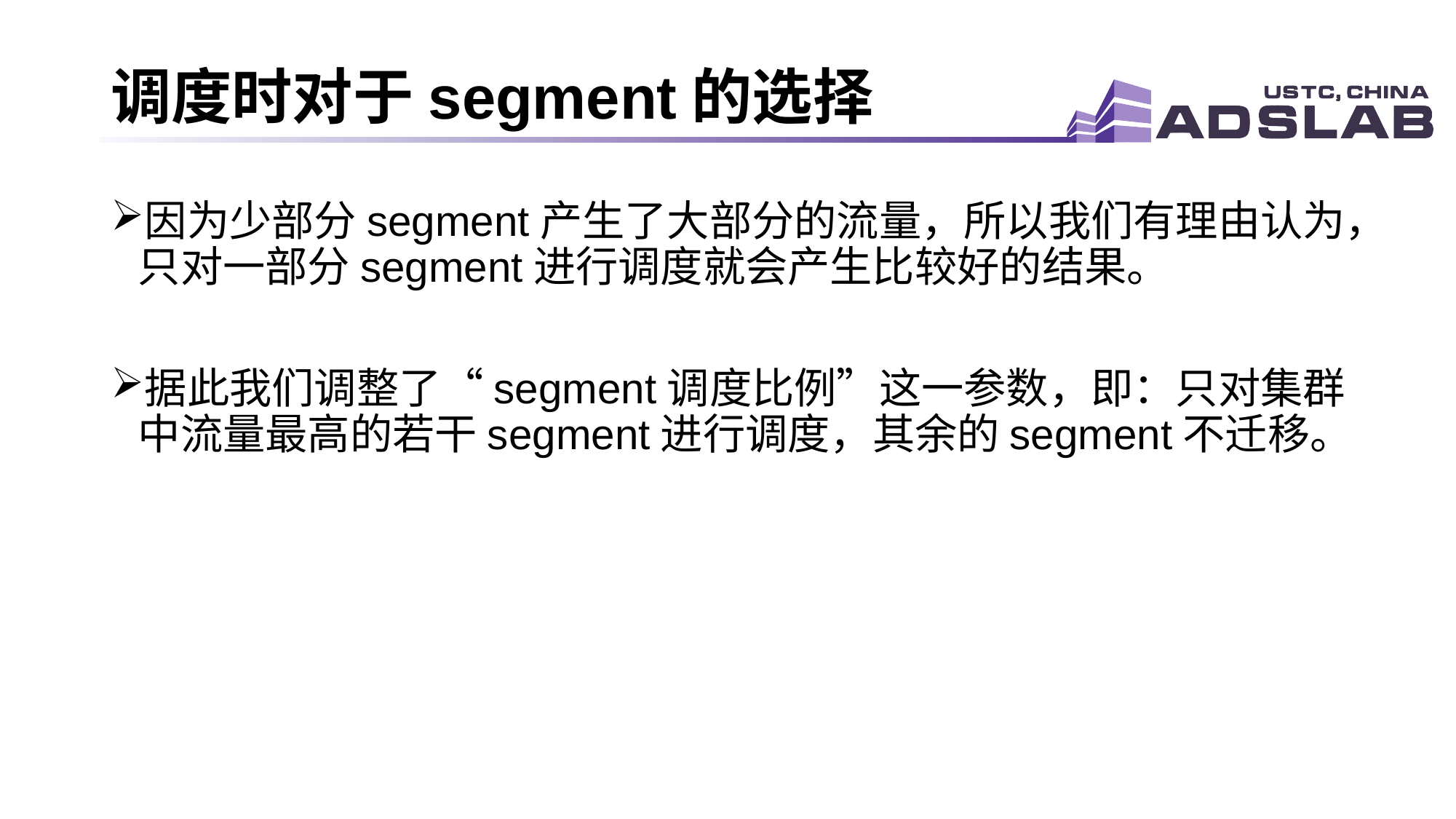

# 调度时对于segment的选择
因为少部分segment产生了大部分的流量，所以我们有理由认为，只对一部分segment进行调度就会产生比较好的结果。

据此我们调整了“segment调度比例”这一参数，即：只对集群中流量最高的若干segment进行调度，其余的segment不迁移。

51